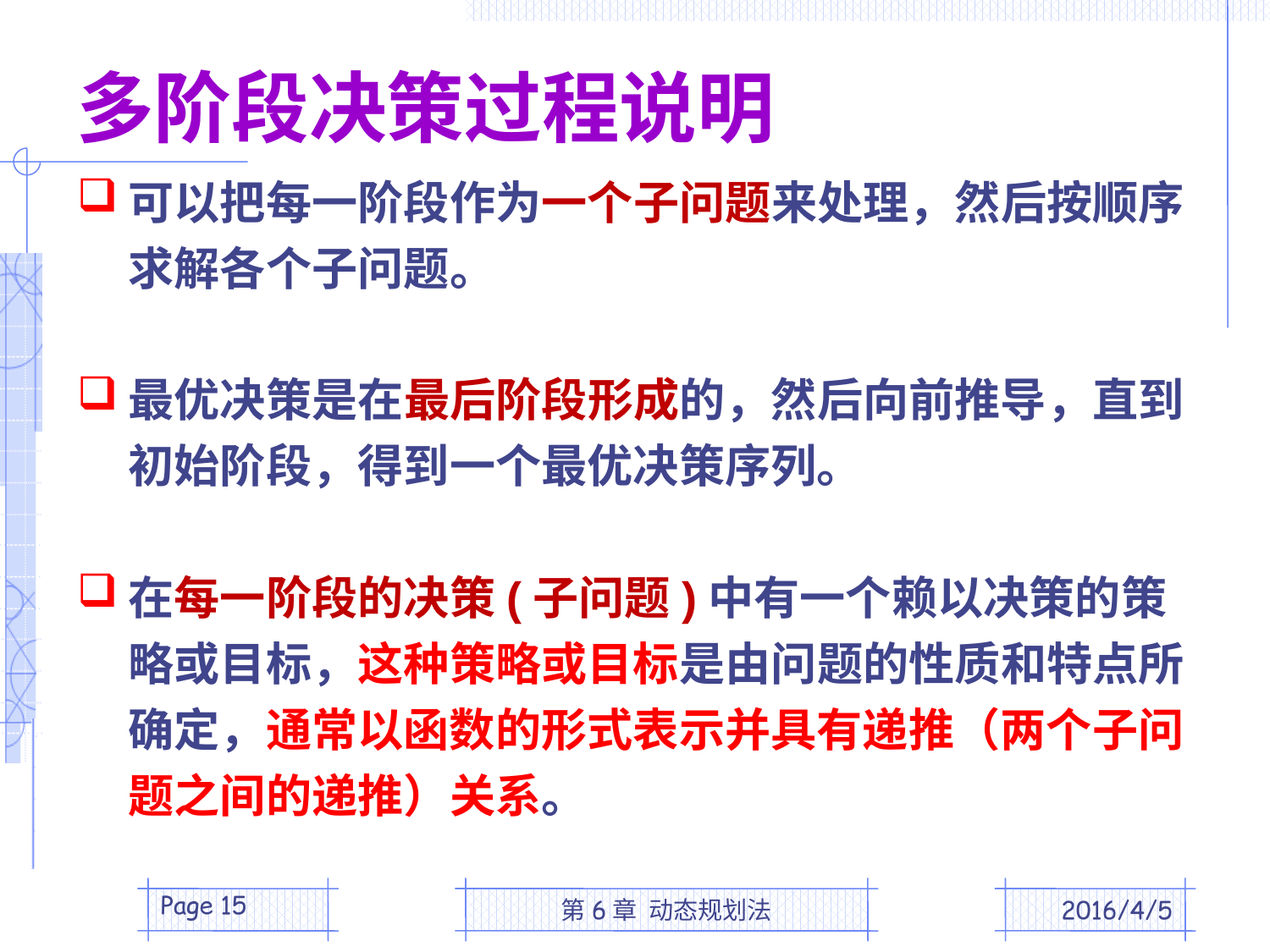

# 多阶段决策过程说明
可以把每一阶段作为一个子问题来处理，然后按顺序求解各个子问题。

最优决策是在最后阶段形成的，然后向前推导，直到初始阶段，得到一个最优决策序列。

在每一阶段的决策(子问题)中有一个赖以决策的策略或目标，这种策略或目标是由问题的性质和特点所确定，通常以函数的形式表示并具有递推（两个子问题之间的递推）关系。

Page 15
第6章  动态规划法
2016/4/5